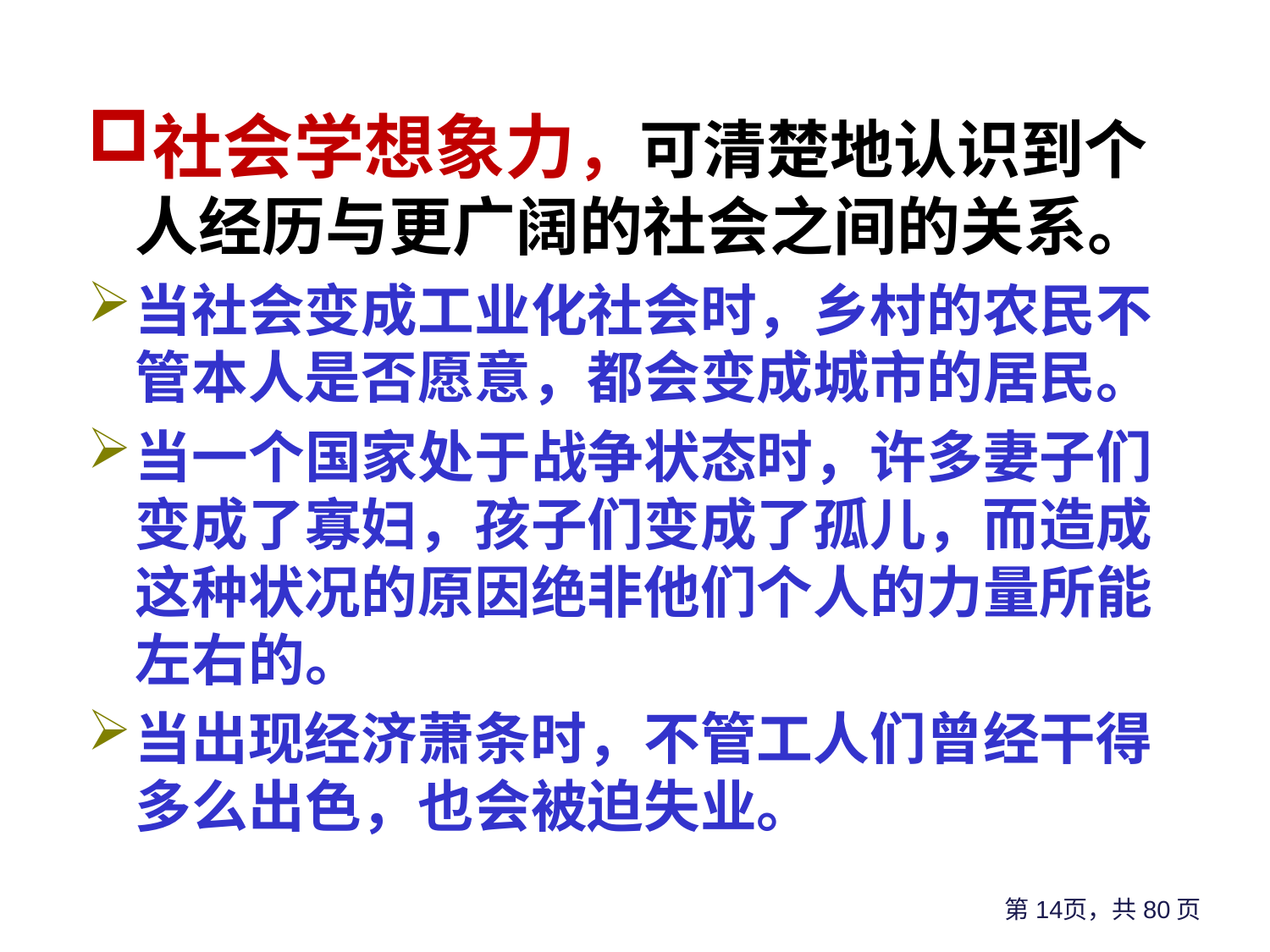

社会学想象力，可清楚地认识到个人经历与更广阔的社会之间的关系。
当社会变成工业化社会时，乡村的农民不管本人是否愿意，都会变成城市的居民。
当一个国家处于战争状态时，许多妻子们变成了寡妇，孩子们变成了孤儿，而造成这种状况的原因绝非他们个人的力量所能左右的。
当出现经济萧条时，不管工人们曾经干得多么出色，也会被迫失业。

第14页，共80页